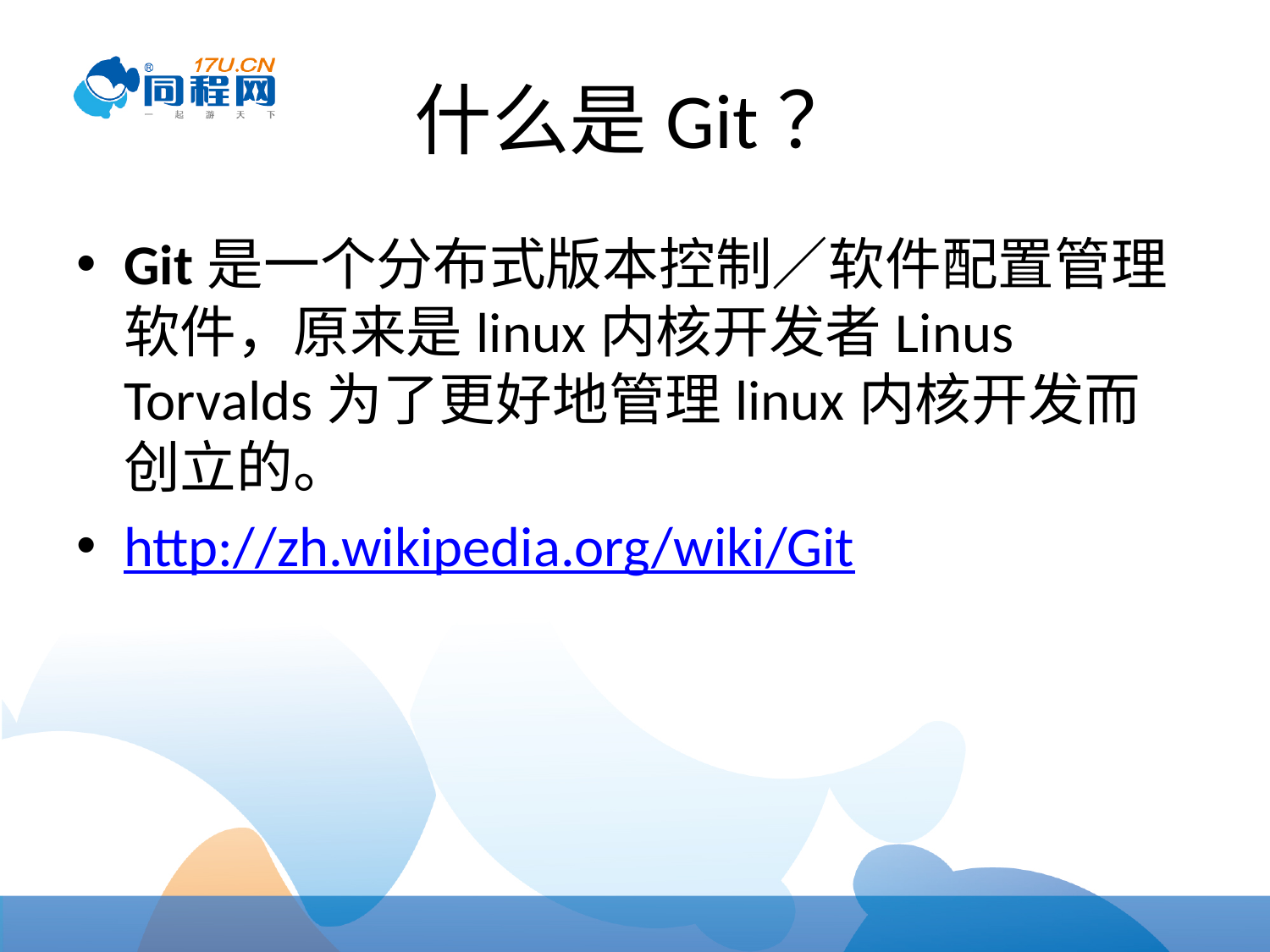

# 什么是Git？
Git是一个分布式版本控制／软件配置管理软件，原来是linux内核开发者Linus Torvalds为了更好地管理linux内核开发而创立的。
http://zh.wikipedia.org/wiki/Git